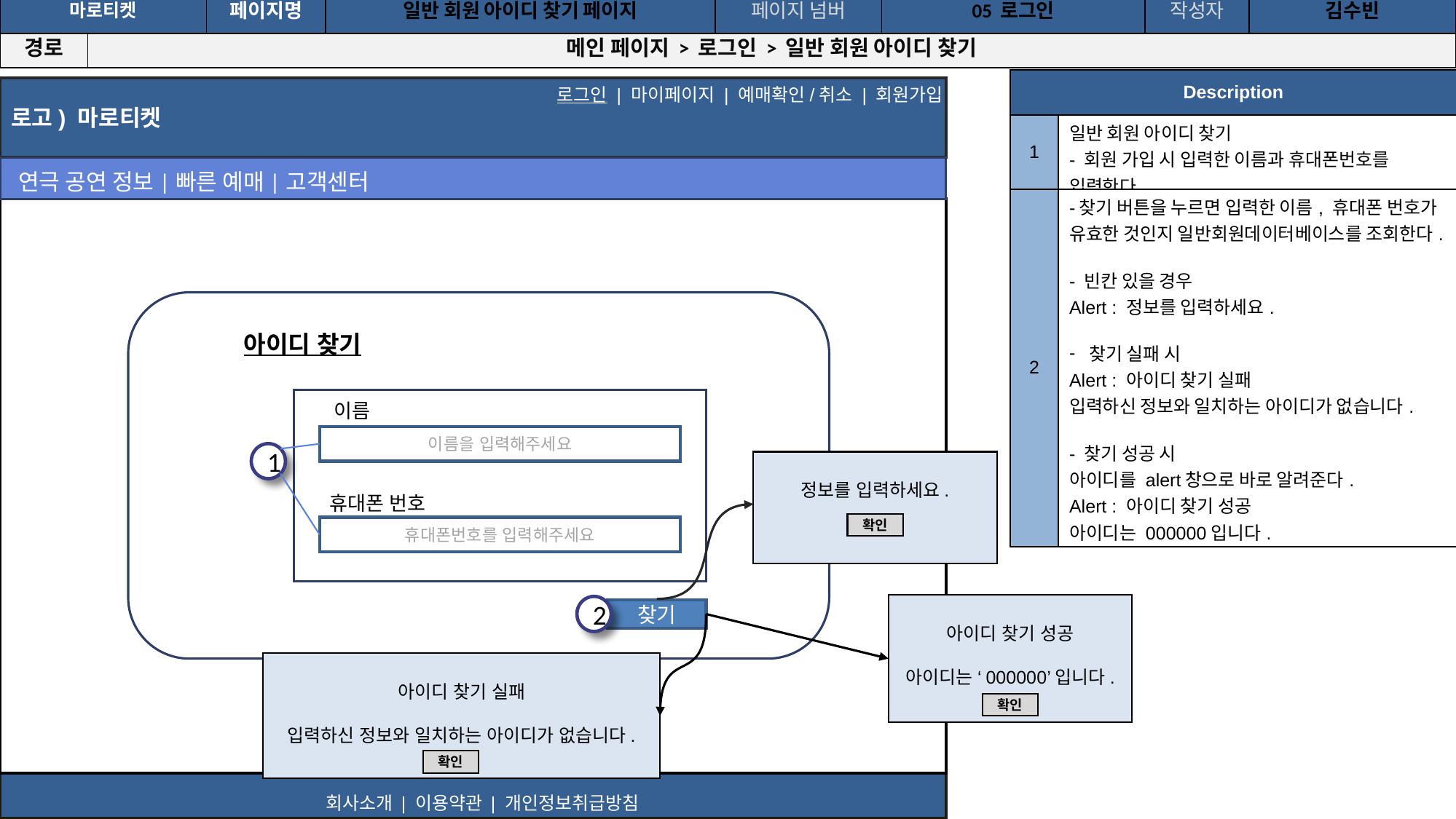

공간(오피스) 대여 시스템
| 마로티켓 |  | 페이지명 | 일반 회원 아이디 찾기 페이지 | 페이지 넘버 | 05 로그인 | 작성자 | 김수빈 |
| --- | --- | --- | --- | --- | --- | --- | --- |
| 경로 | 메인 페이지 > 로그인 > 일반 회원 아이디 찾기 |  |  |  |  |  |  |
| Description |  |
| --- | --- |
| 1 | 일반 회원 아이디 찾기 - 회원 가입 시 입력한 이름과 휴대폰번호를 입력한다. |
| 2 | -찾기 버튼을 누르면 입력한 이름, 휴대폰 번호가 유효한 것인지 일반회원데이터베이스를 조회한다. - 빈칸 있을 경우 Alert : 정보를 입력하세요. 찾기 실패 시 Alert : 아이디 찾기 실패 입력하신 정보와 일치하는 아이디가 없습니다. - 찾기 성공 시 아이디를 alert창으로 바로 알려준다. Alert : 아이디 찾기 성공 아이디는 000000입니다. |
로고) 마로티켓
로그인 | 마이페이지 | 예매확인/취소 | 회원가입

연극 공연 정보|빠른 예매|고객센터

아이디 찾기

이름
이름을 입력해주세요
1
정보를 입력하세요.

휴대폰 번호
확인
휴대폰번호를 입력해주세요
아이디 찾기 성공
아이디는 ‘000000’입니다.
2
찾기
아이디 찾기 실패
입력하신 정보와 일치하는 아이디가 없습니다.
확인
확인
회사소개 | 이용약관 | 개인정보취급방침